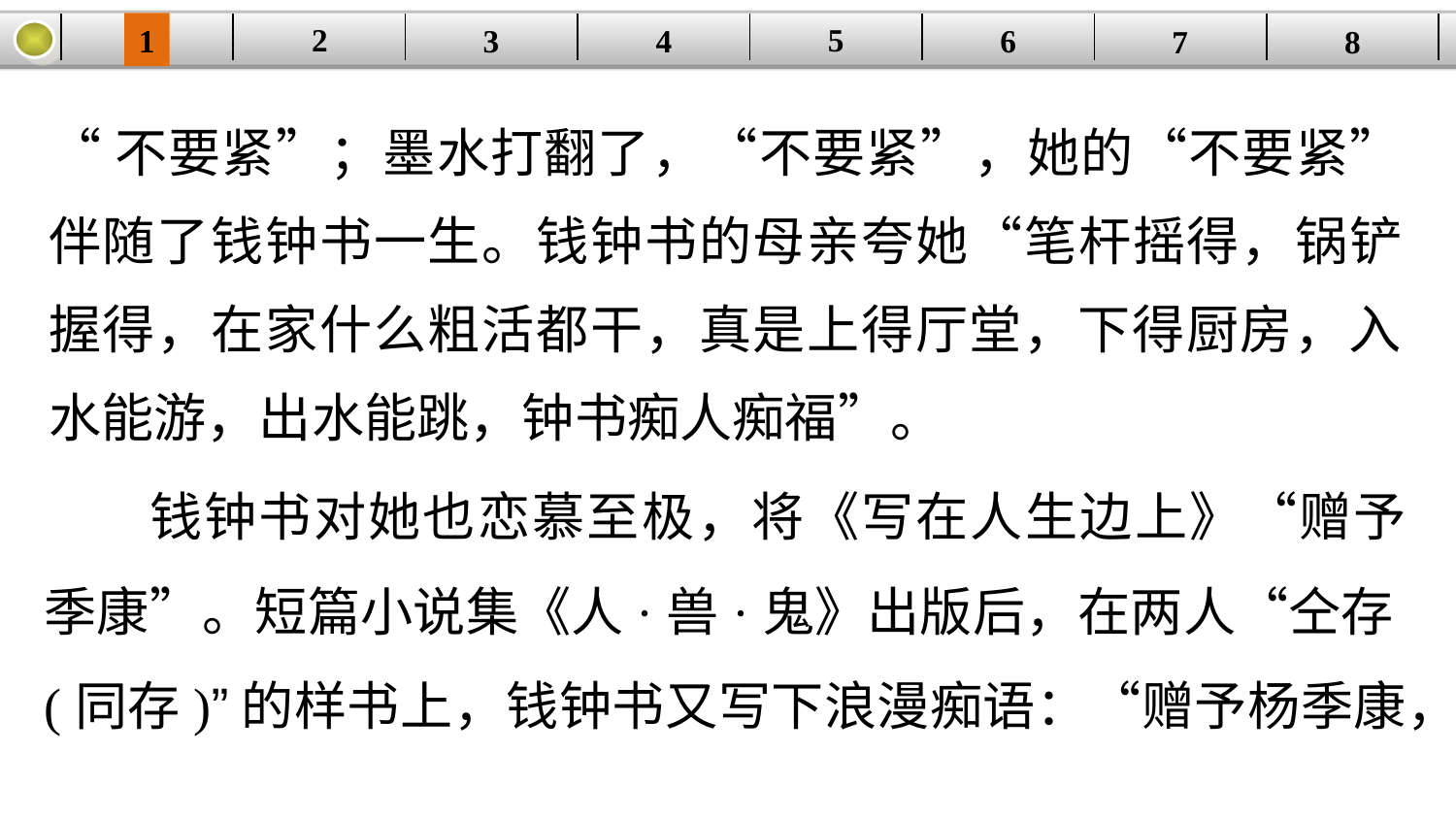

5
2
1
4
6
|  |  |  |  |  |  |  |  |
| --- | --- | --- | --- | --- | --- | --- | --- |
3
8
7

“不要紧”；墨水打翻了，“不要紧”，她的“不要紧”伴随了钱钟书一生。钱钟书的母亲夸她“笔杆摇得，锅铲握得，在家什么粗活都干，真是上得厅堂，下得厨房，入水能游，出水能跳，钟书痴人痴福”。
钱钟书对她也恋慕至极，将《写在人生边上》“赠予季康”。短篇小说集《人·兽·鬼》出版后，在两人“仝存(同存)”的样书上，钱钟书又写下浪漫痴语：“赠予杨季康，